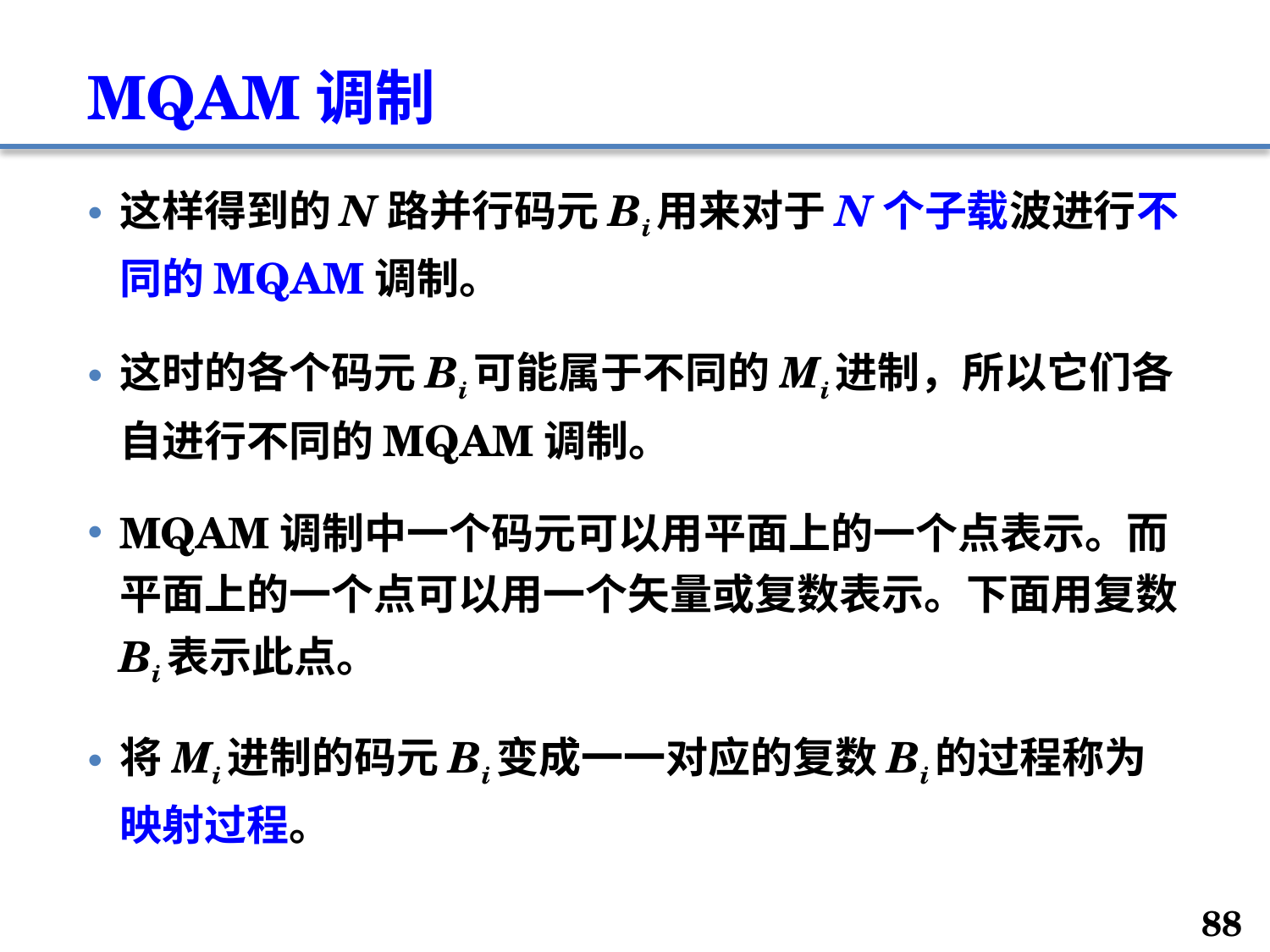

# MQAM调制
这样得到的N路并行码元Bi用来对于N个子载波进行不同的MQAM调制。
这时的各个码元Bi可能属于不同的Mi进制，所以它们各自进行不同的MQAM调制。
MQAM调制中一个码元可以用平面上的一个点表示。而平面上的一个点可以用一个矢量或复数表示。下面用复数Bi表示此点。
将Mi进制的码元Bi变成一一对应的复数Bi的过程称为映射过程。

88